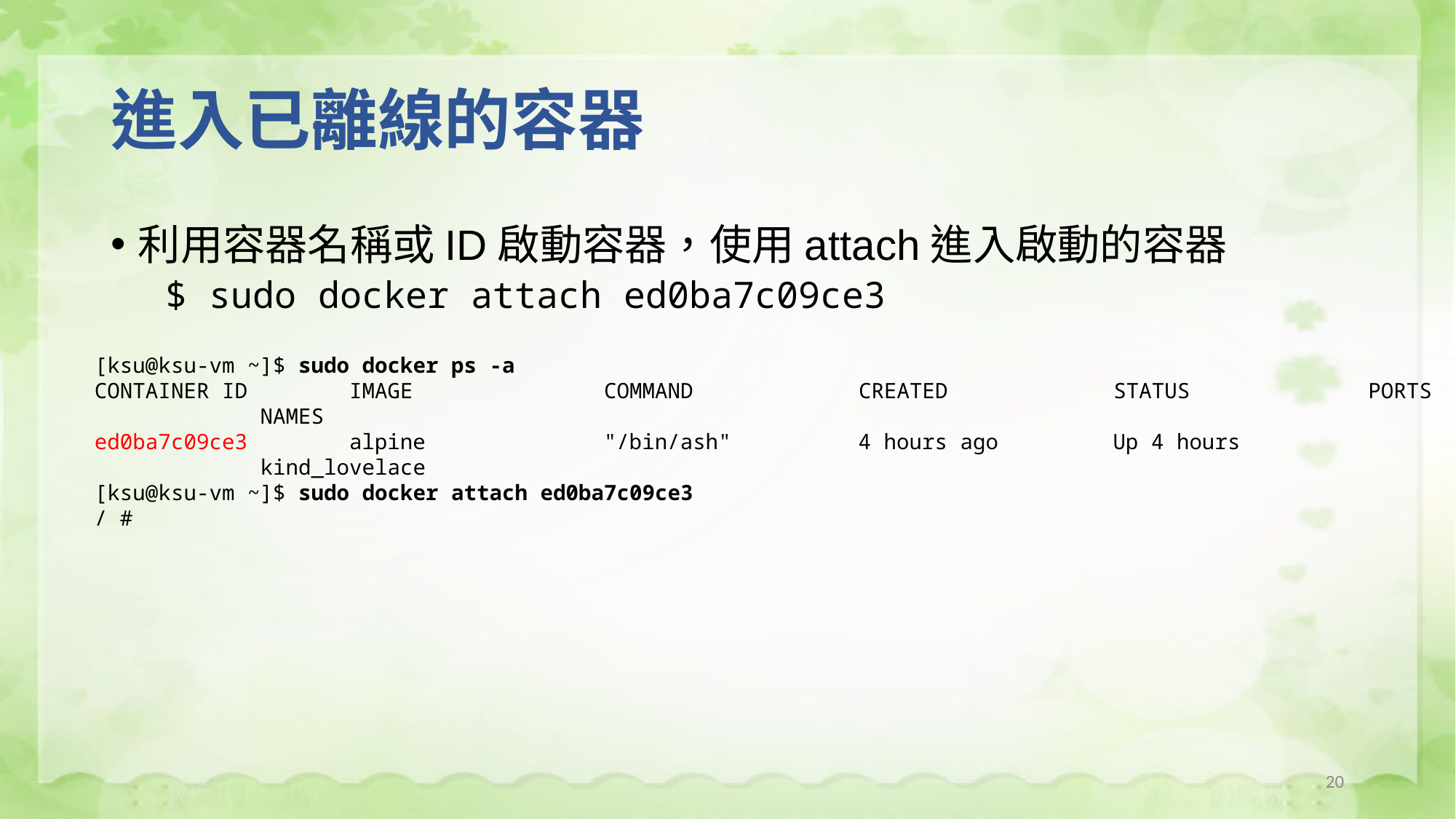

# 進入已離線的容器
利用容器名稱或ID啟動容器，使用attach進入啟動的容器
$ sudo docker attach ed0ba7c09ce3
[ksu@ksu-vm ~]$ sudo docker ps -a
CONTAINER ID        IMAGE               COMMAND             CREATED             STATUS              PORTS               NAMES
ed0ba7c09ce3        alpine              "/bin/ash"          4 hours ago         Up 4 hours                              kind_lovelace
[ksu@ksu-vm ~]$ sudo docker attach ed0ba7c09ce3
/ #
20